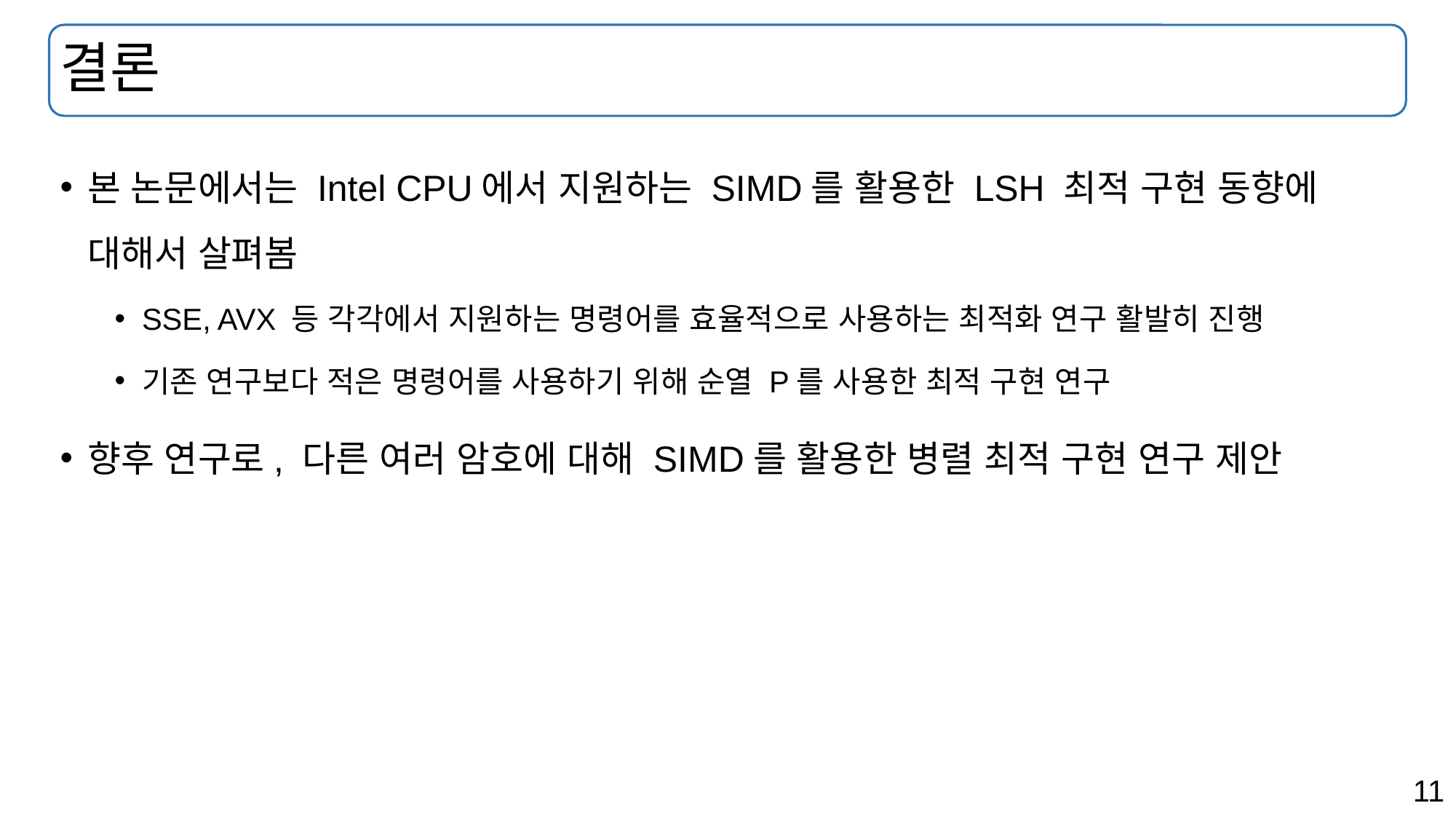

# 결론
본 논문에서는 Intel CPU에서 지원하는 SIMD를 활용한 LSH 최적 구현 동향에 대해서 살펴봄
SSE, AVX 등 각각에서 지원하는 명령어를 효율적으로 사용하는 최적화 연구 활발히 진행
기존 연구보다 적은 명령어를 사용하기 위해 순열 P를 사용한 최적 구현 연구
향후 연구로, 다른 여러 암호에 대해 SIMD를 활용한 병렬 최적 구현 연구 제안